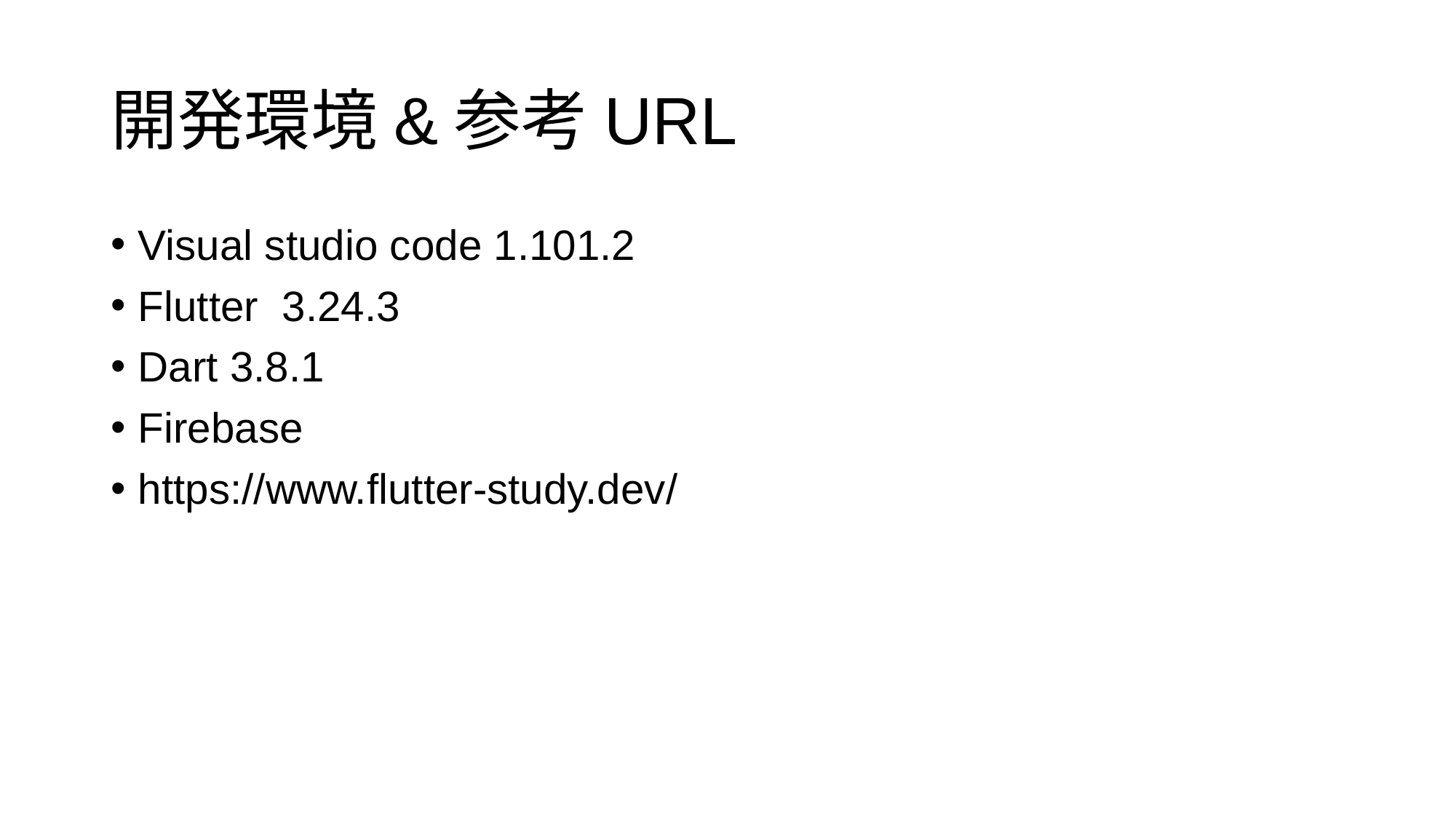

# 開発環境&参考URL
Visual studio code 1.101.2
Flutter  3.24.3
Dart 3.8.1
Firebase
https://www.flutter-study.dev/